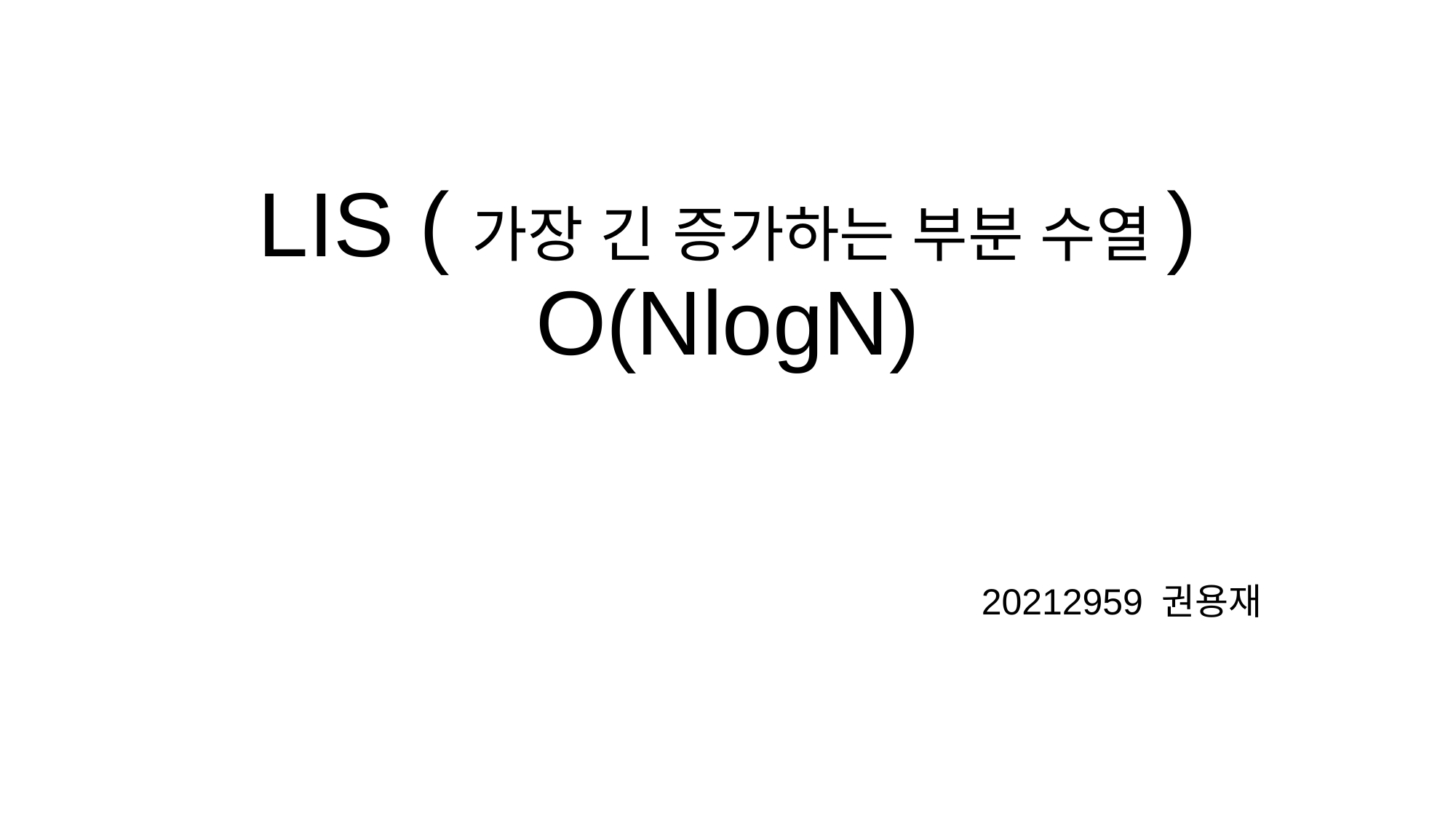

# LIS (가장 긴 증가하는 부분 수열) O(NlogN)
20212959 권용재